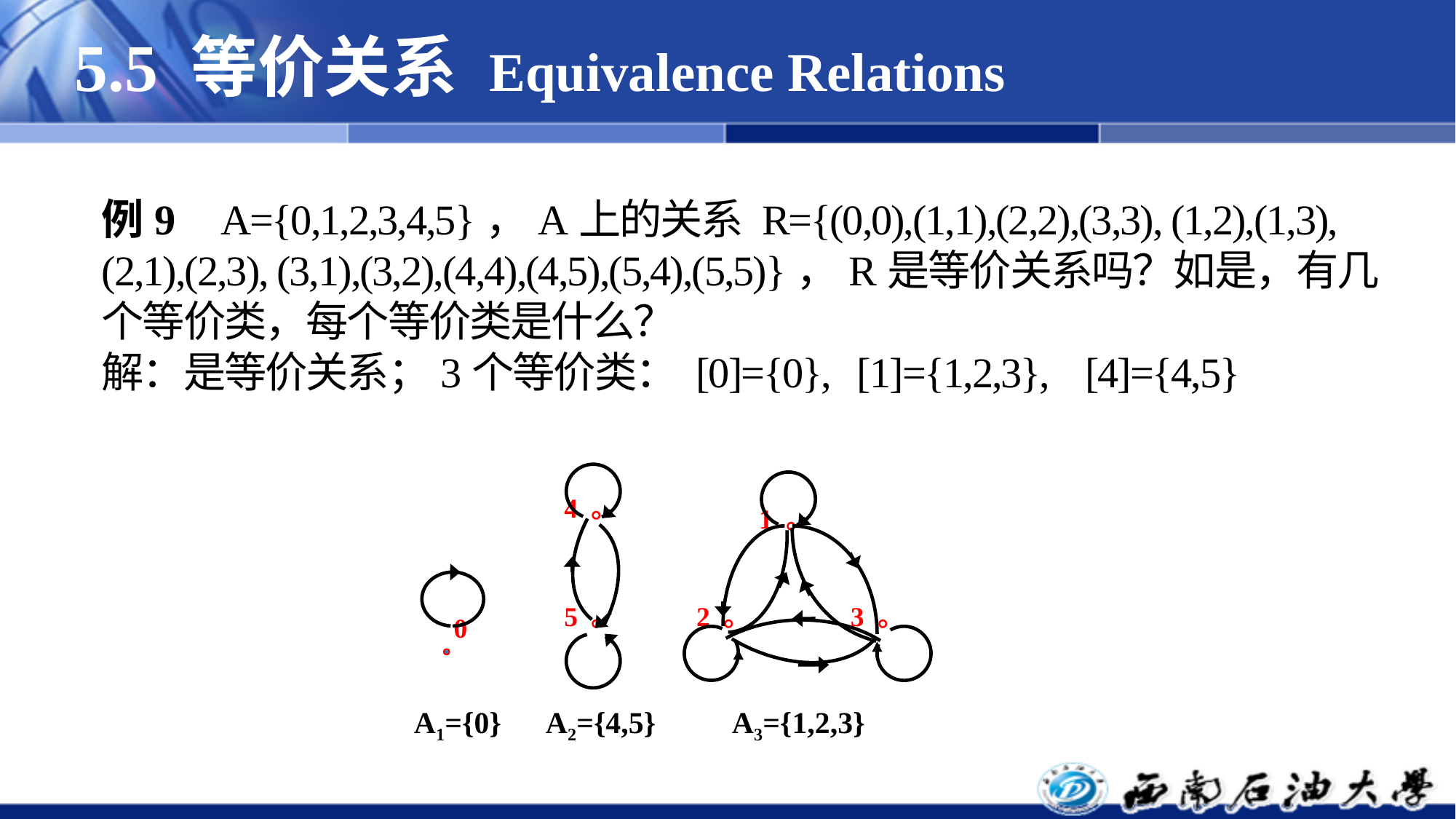

# 5.5 等价关系 Equivalence Relations
例9     A={0,1,2,3,4,5}，A上的关系 R={(0,0),(1,1),(2,2),(3,3), (1,2),(1,3), (2,1),(2,3), (3,1),(3,2),(4,4),(4,5),(5,4),(5,5)}，R是等价关系吗？如是，有几个等价类，每个等价类是什么？
解：是等价关系；3个等价类： [0]={0},   [1]={1,2,3},    [4]={4,5}

4 。

5 。

1 。

2 。

3 。

0

A1={0}
A2={4,5}
A3={1,2,3}